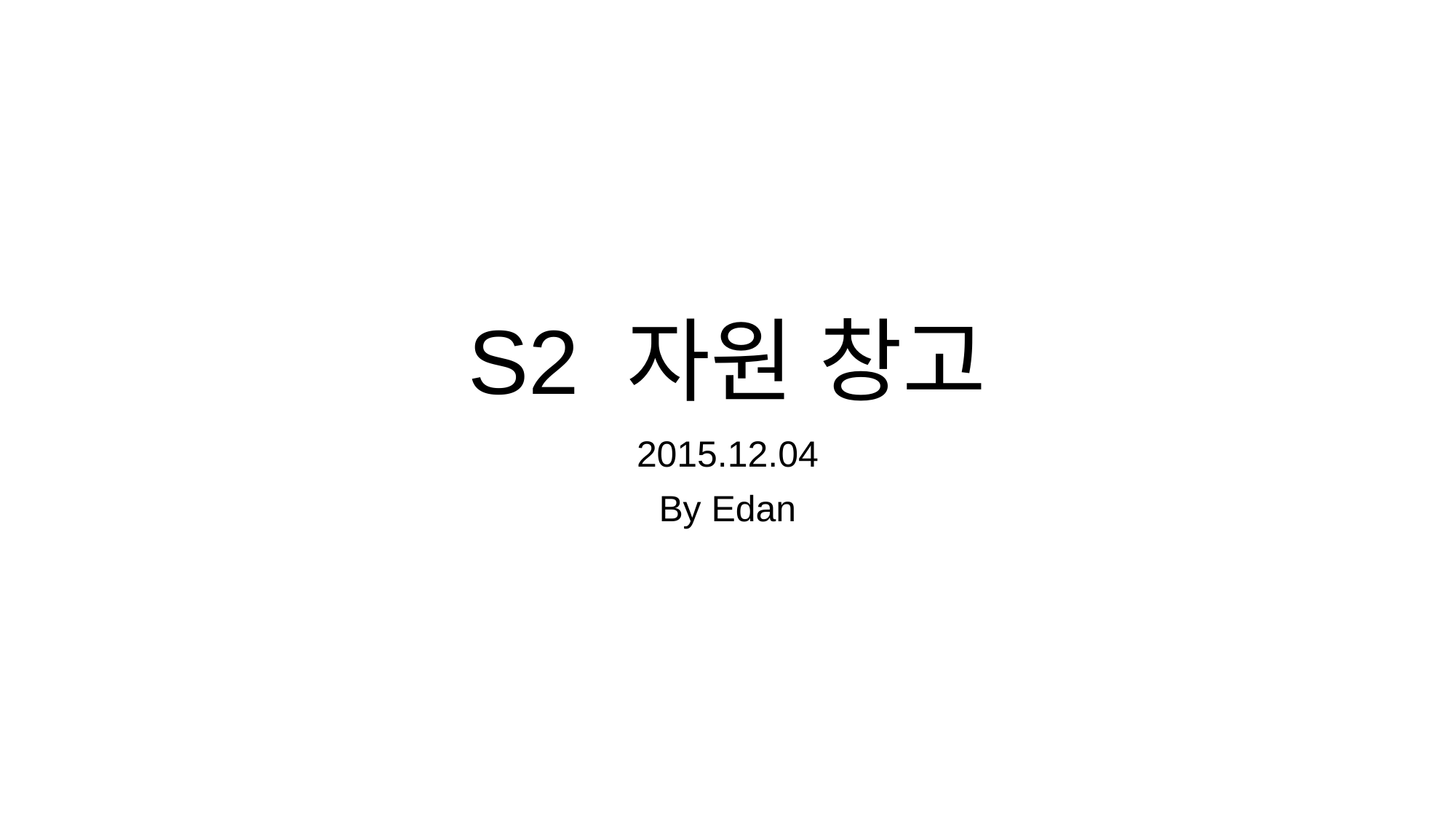

# S2 자원 창고
2015.12.04
By Edan